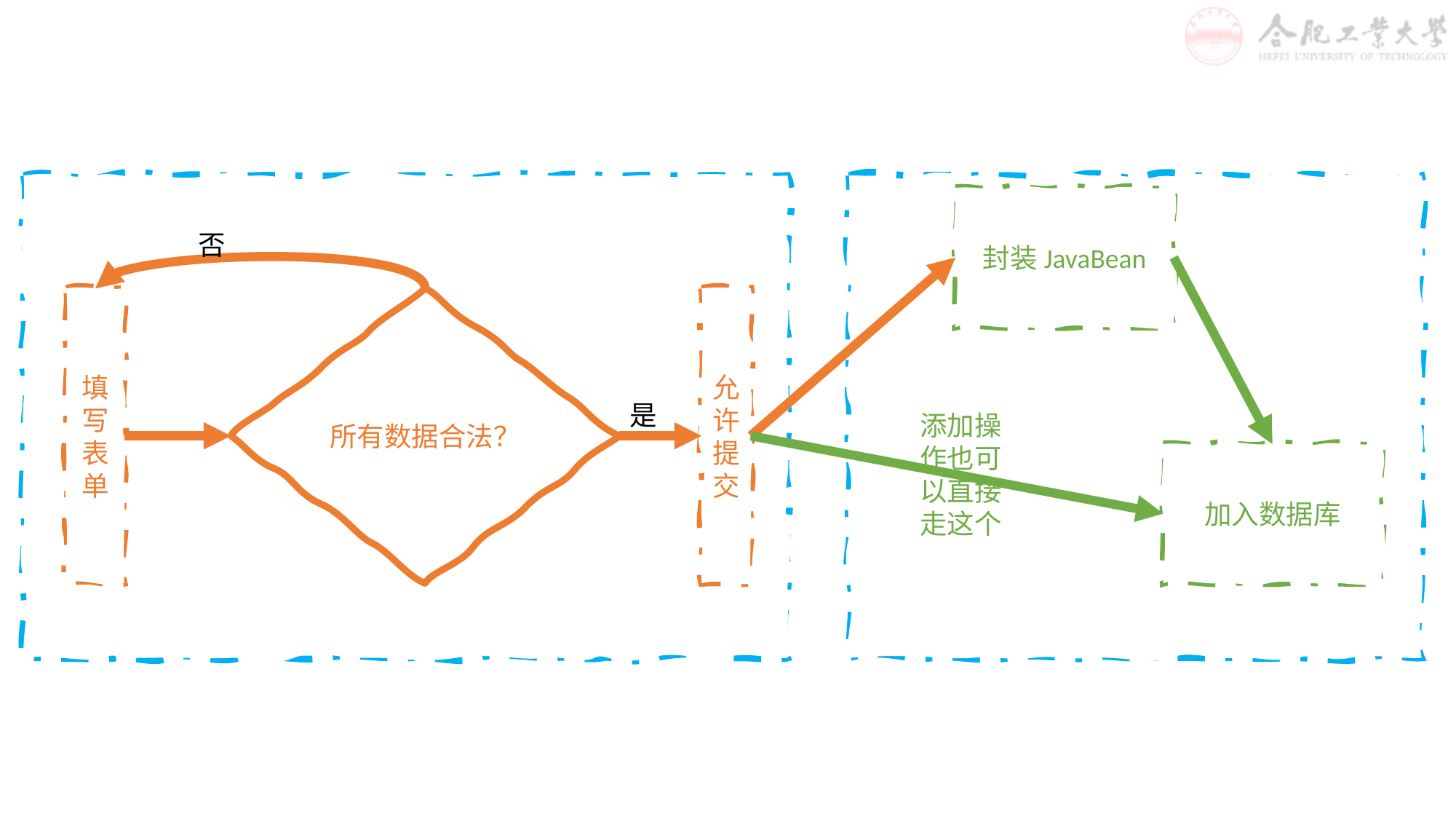

封装JavaBean
否
填写表单
所有数据合法？
允许提交
是
添加操作也可以直接走这个
加入数据库